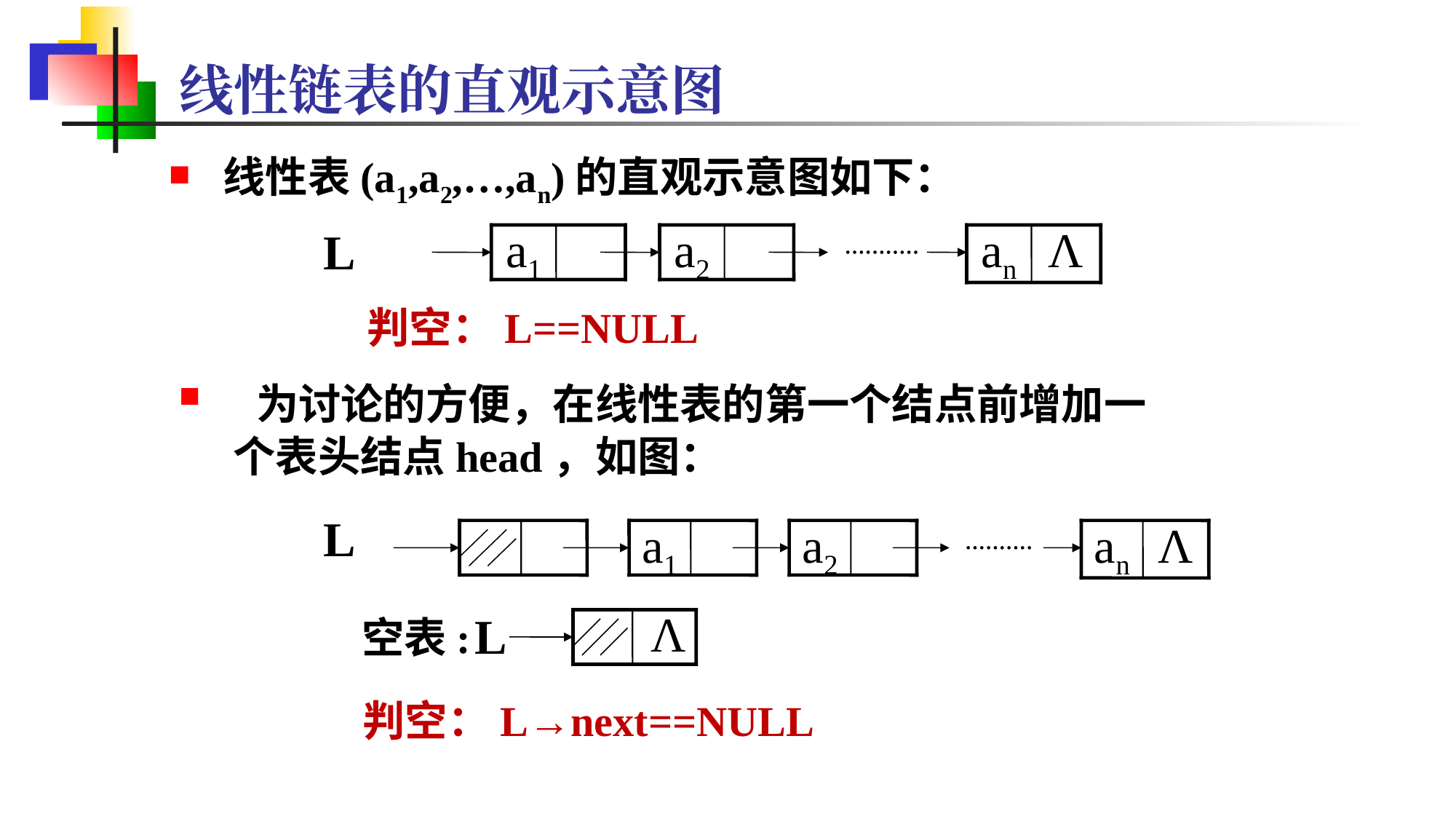

# 线性链表的直观示意图
线性表(a1,a2,…,an)的直观示意图如下：
L
a1

a2

an

Λ

判空：L==NULL
 为讨论的方便，在线性表的第一个结点前增加一个表头结点head，如图：
L

a1

a2

an

Λ

L

Λ

空表:
判空：L→next==NULL